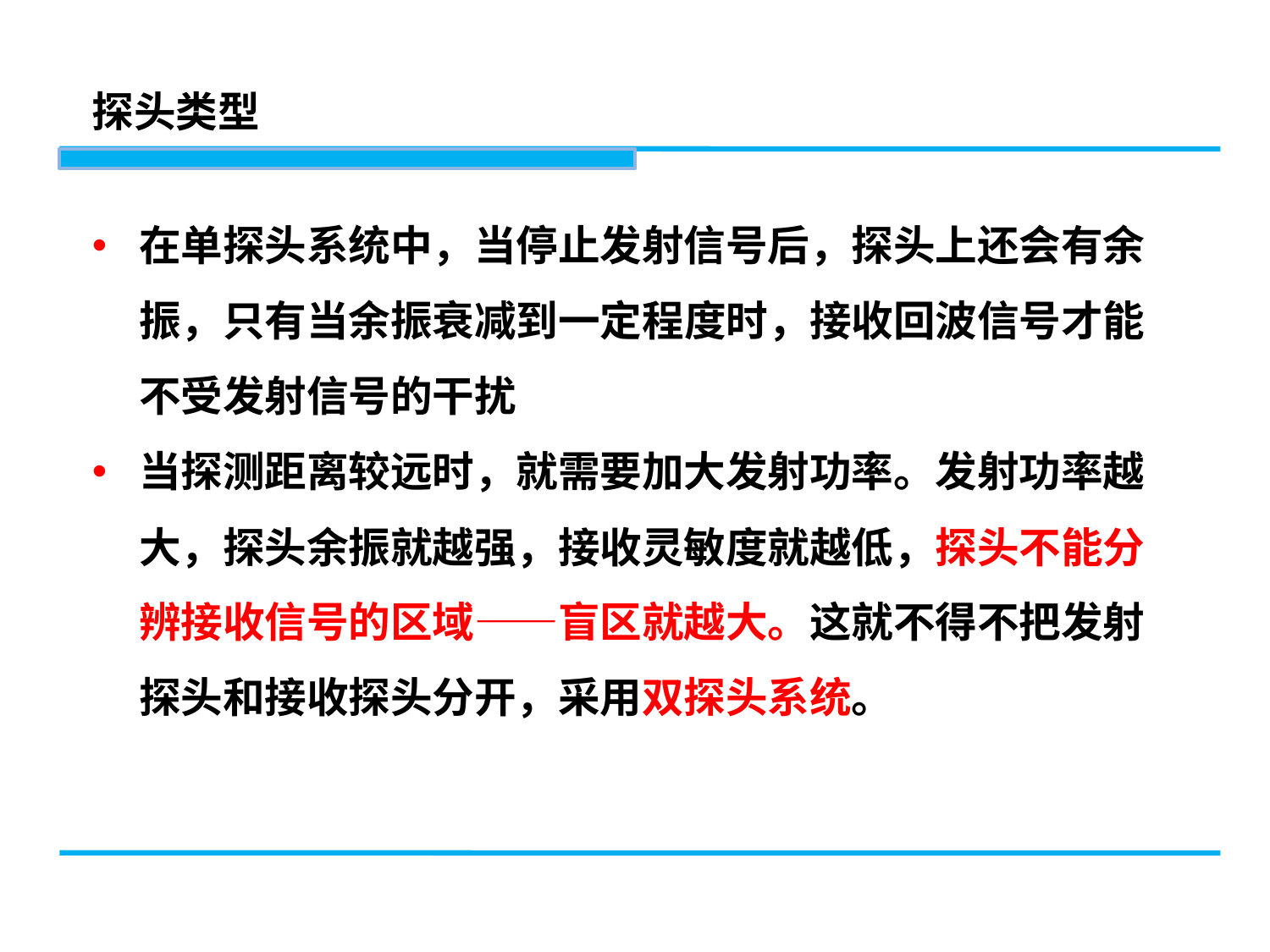

探头类型

在单探头系统中，当停止发射信号后，探头上还会有余振，只有当余振衰减到一定程度时，接收回波信号才能不受发射信号的干扰
当探测距离较远时，就需要加大发射功率。发射功率越大，探头余振就越强，接收灵敏度就越低，探头不能分辨接收信号的区域——盲区就越大。这就不得不把发射探头和接收探头分开，采用双探头系统。